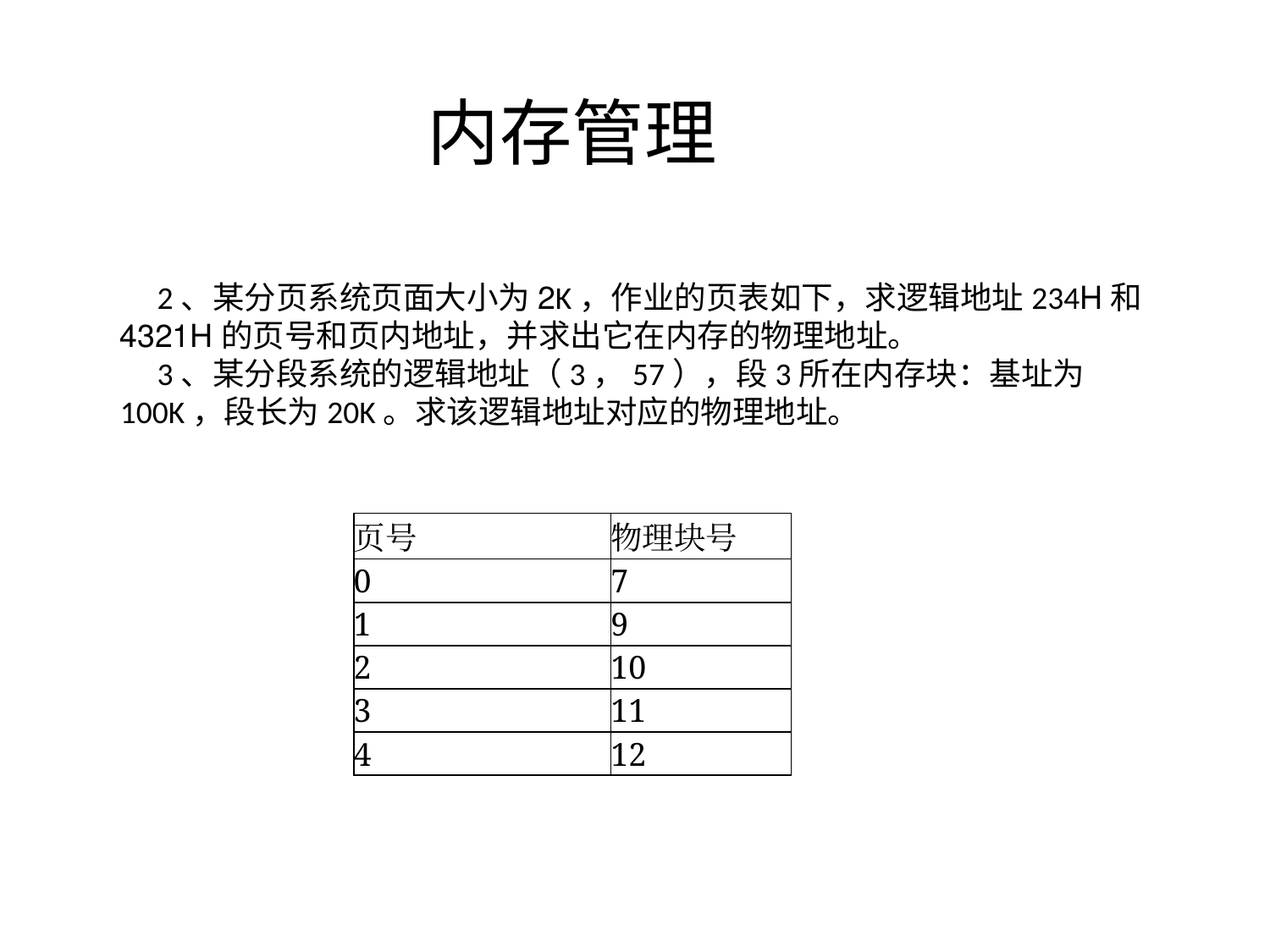

内存管理
2、某分页系统页面大小为2K，作业的页表如下，求逻辑地址234H和4321H的页号和页内地址，并求出它在内存的物理地址。
3、某分段系统的逻辑地址（3，57），段3所在内存块：基址为100K，段长为20K。求该逻辑地址对应的物理地址。
| 页号 | 物理块号 |
| --- | --- |
| 0 | 7 |
| 1 | 9 |
| 2 | 10 |
| 3 | 11 |
| 4 | 12 |